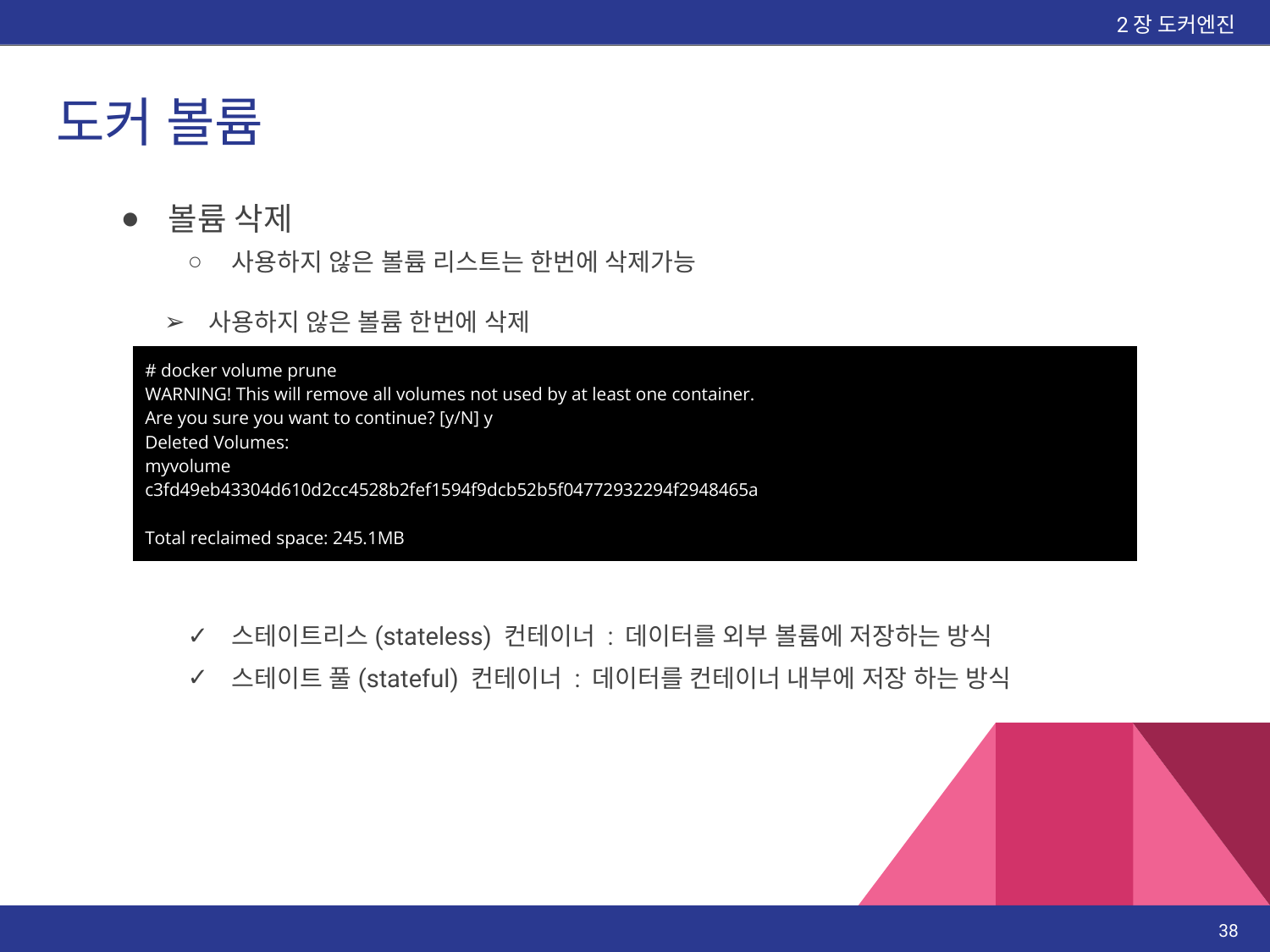

2장 도커엔진
# 도커 볼륨
볼륨 삭제
사용하지 않은 볼륨 리스트는 한번에 삭제가능
사용하지 않은 볼륨 한번에 삭제

| # docker volume prune WARNING! This will remove all volumes not used by at least one container. Are you sure you want to continue? [y/N] y Deleted Volumes: myvolume c3fd49eb43304d610d2cc4528b2fef1594f9dcb52b5f04772932294f2948465a Total reclaimed space: 245.1MB |
| --- |
스테이트리스(stateless) 컨테이너 : 데이터를 외부 볼륨에 저장하는 방식
스테이트 풀(stateful) 컨테이너 : 데이터를 컨테이너 내부에 저장 하는 방식
38